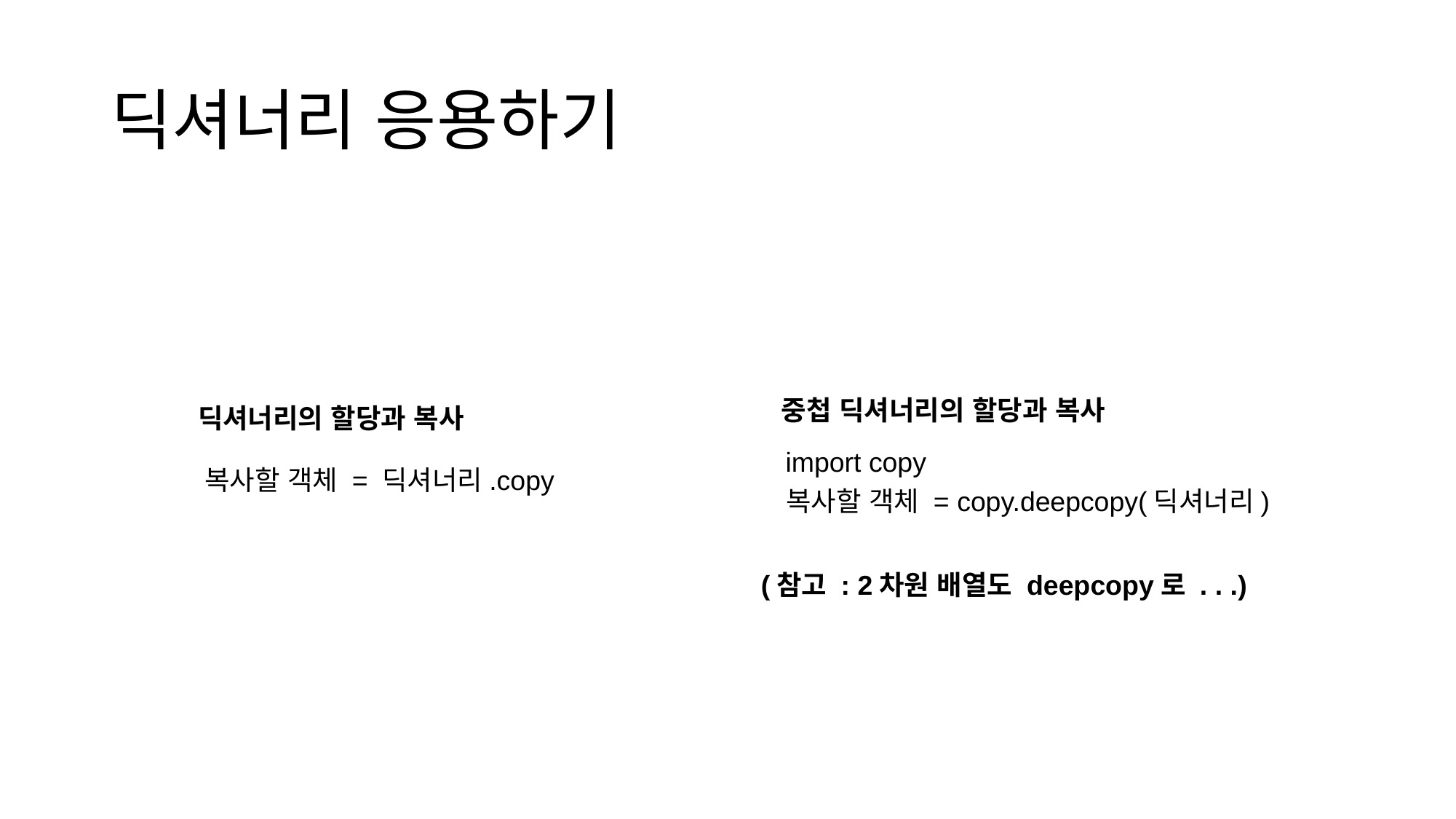

# 딕셔너리 응용하기
중첩 딕셔너리의 할당과 복사
딕셔너리의 할당과 복사
import copy
복사할 객체 = 딕셔너리.copy
복사할 객체 = copy.deepcopy(딕셔너리)
(참고 : 2차원 배열도 deepcopy로 . . .)